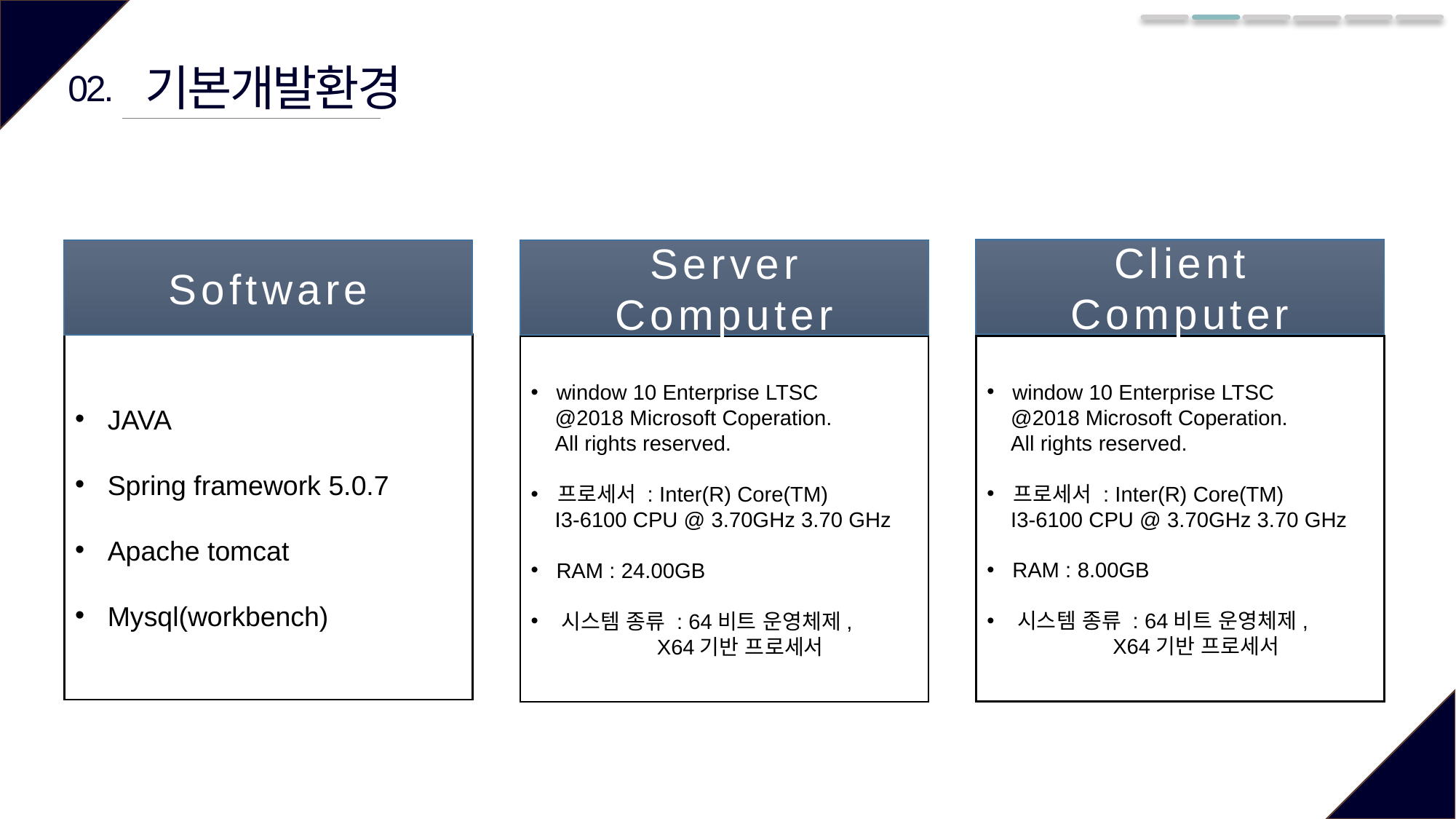

기본개발환경
02.
Client
Computer
Software
Server
Computer
   JAVA

   Spring framework 5.0.7

   Apache tomcat

   Mysql(workbench)
   window 10 Enterprise LTSC
    @2018 Microsoft Coperation.
    All rights reserved.

   프로세서 : Inter(R) Core(TM)
    I3-6100 CPU @ 3.70GHz 3.70 GHz

   RAM : 8.00GB

   시스템 종류 : 64비트 운영체제,
                     X64기반 프로세서
   window 10 Enterprise LTSC
    @2018 Microsoft Coperation.
    All rights reserved.

   프로세서 : Inter(R) Core(TM)
    I3-6100 CPU @ 3.70GHz 3.70 GHz

   RAM : 24.00GB

   시스템 종류 : 64비트 운영체제,
                     X64기반 프로세서